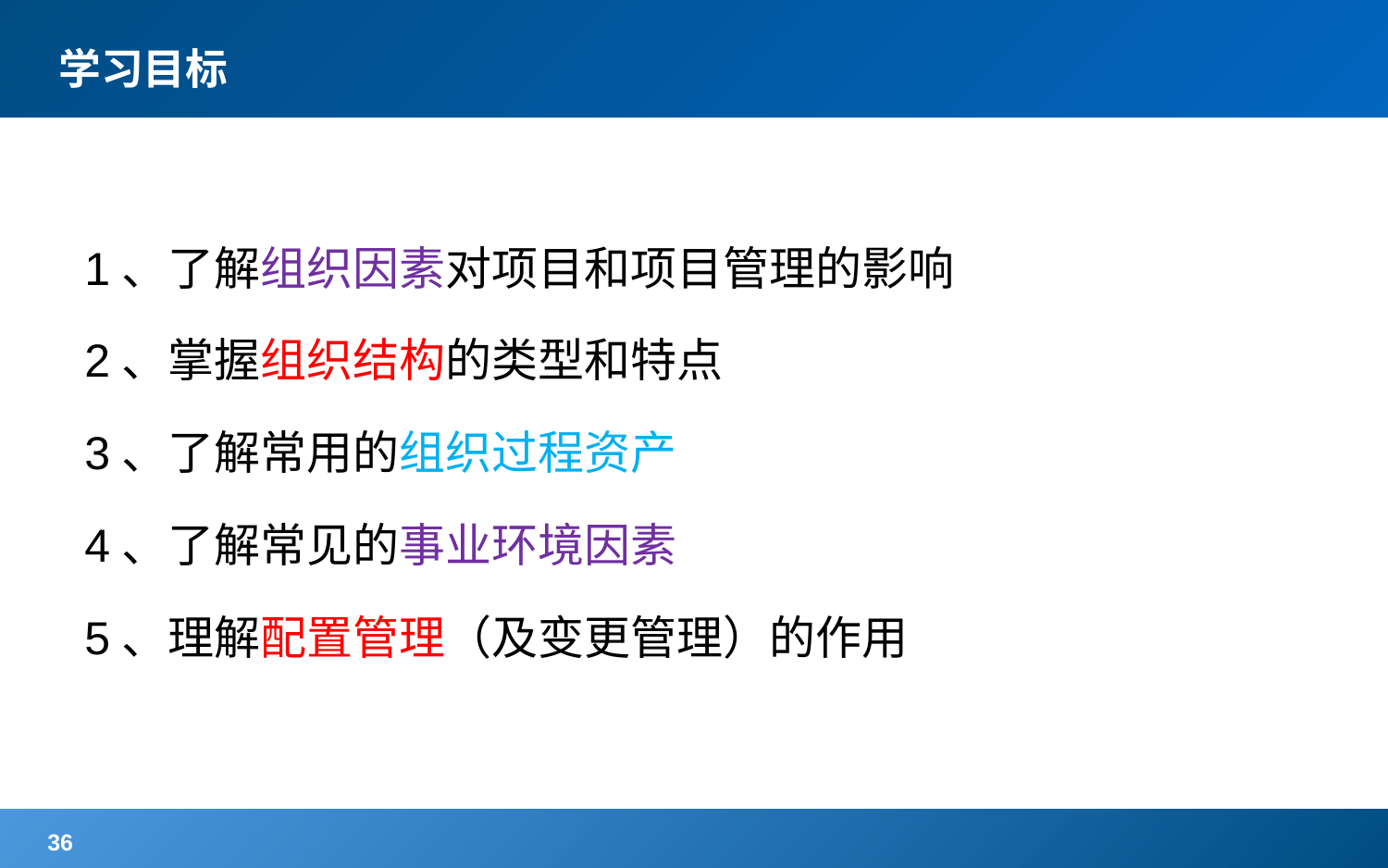

# 学习目标
1、了解组织因素对项目和项目管理的影响
2、掌握组织结构的类型和特点
3、了解常用的组织过程资产
4、了解常见的事业环境因素
5、理解配置管理（及变更管理）的作用